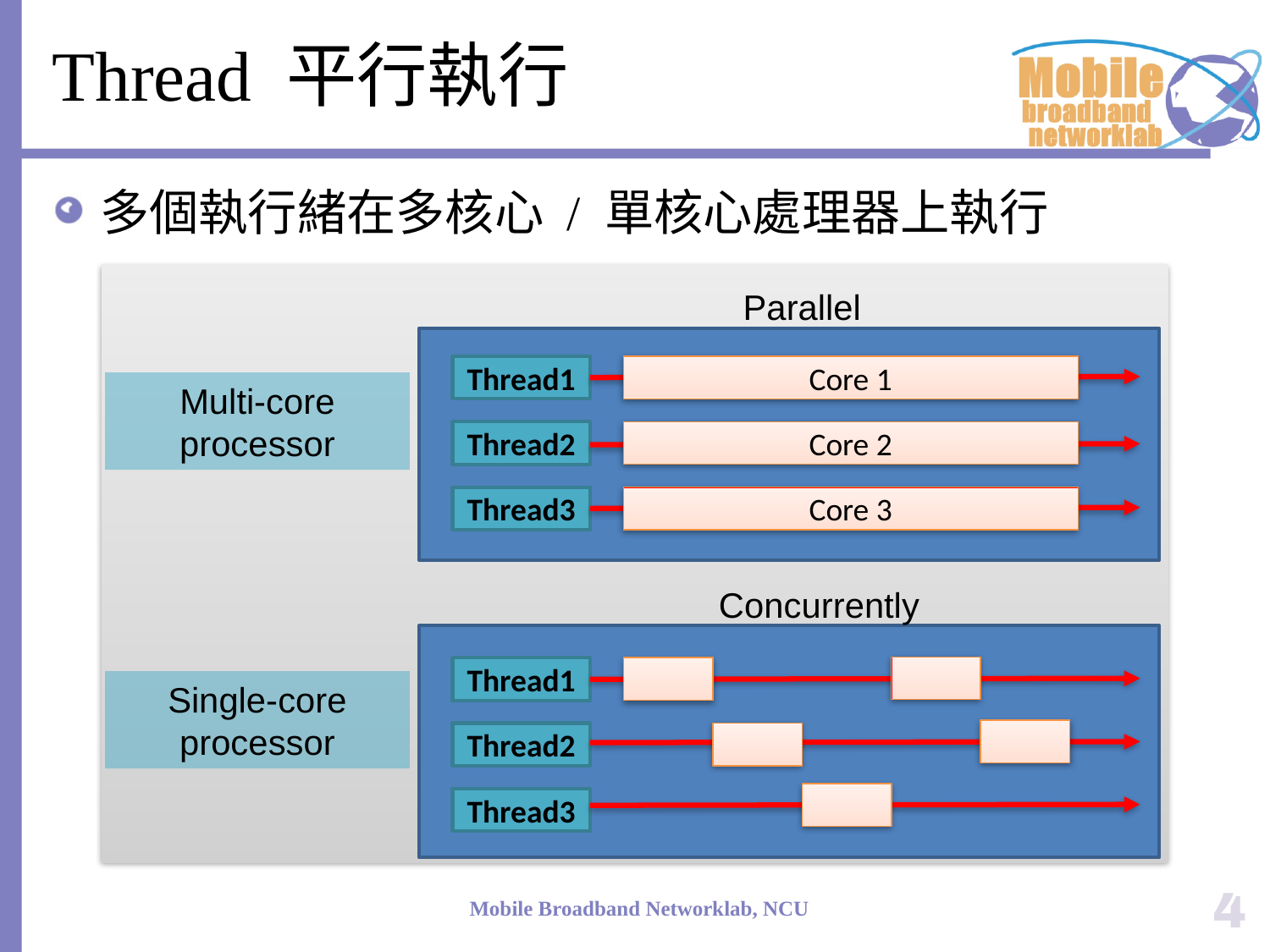

# Thread 平行執行
多個執行緒在多核心 / 單核心處理器上執行

Parallel

Thread1
Core 1
Multi-core processor
Thread2
Core 2
Thread3
Core 3
Concurrently

Thread1

Single-core
processor

Thread2

Thread3
4